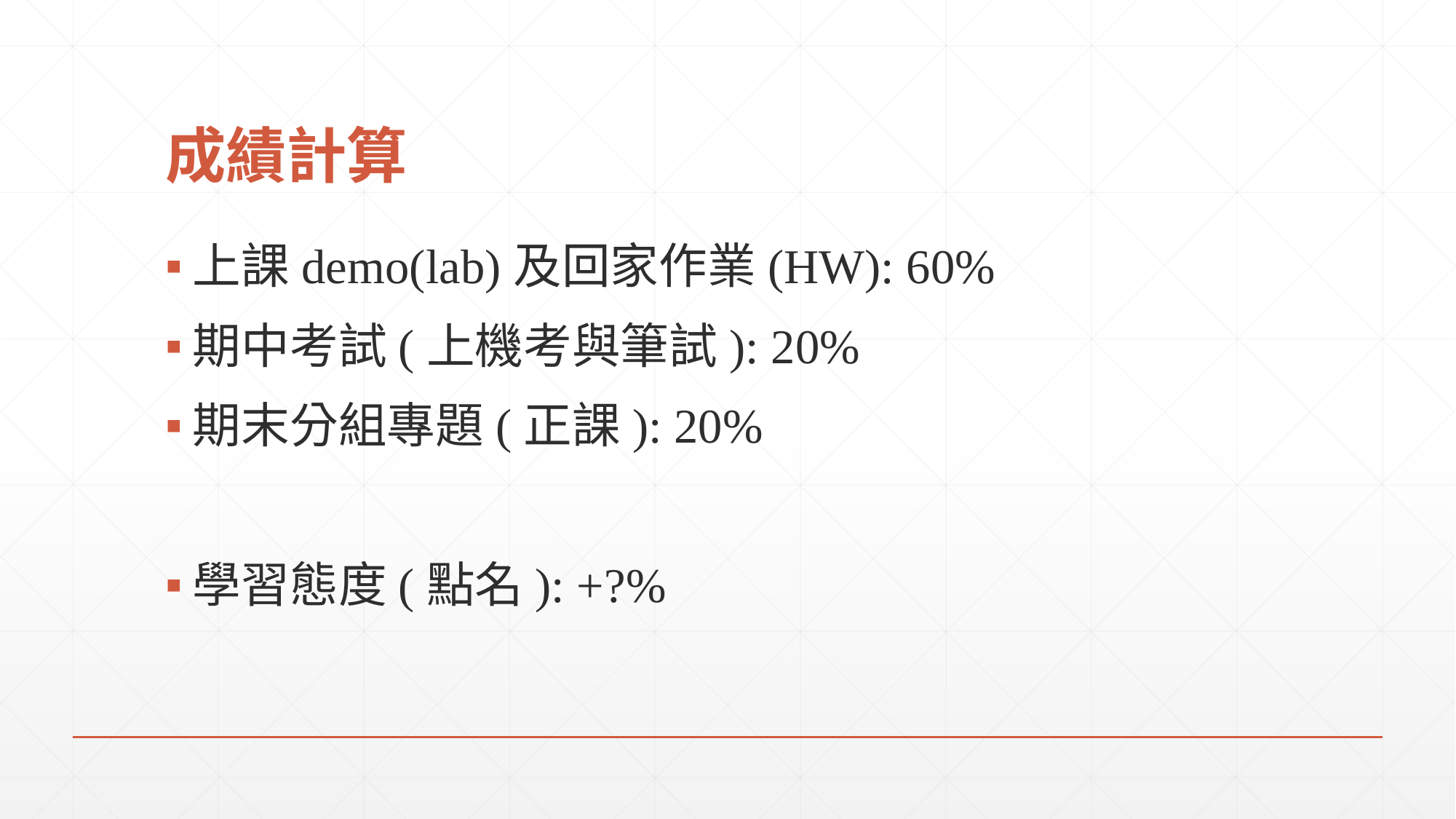

# 成績計算
上課demo(lab)及回家作業(HW): 60%
期中考試(上機考與筆試): 20%
期末分組專題(正課): 20%

學習態度(點名): +?%